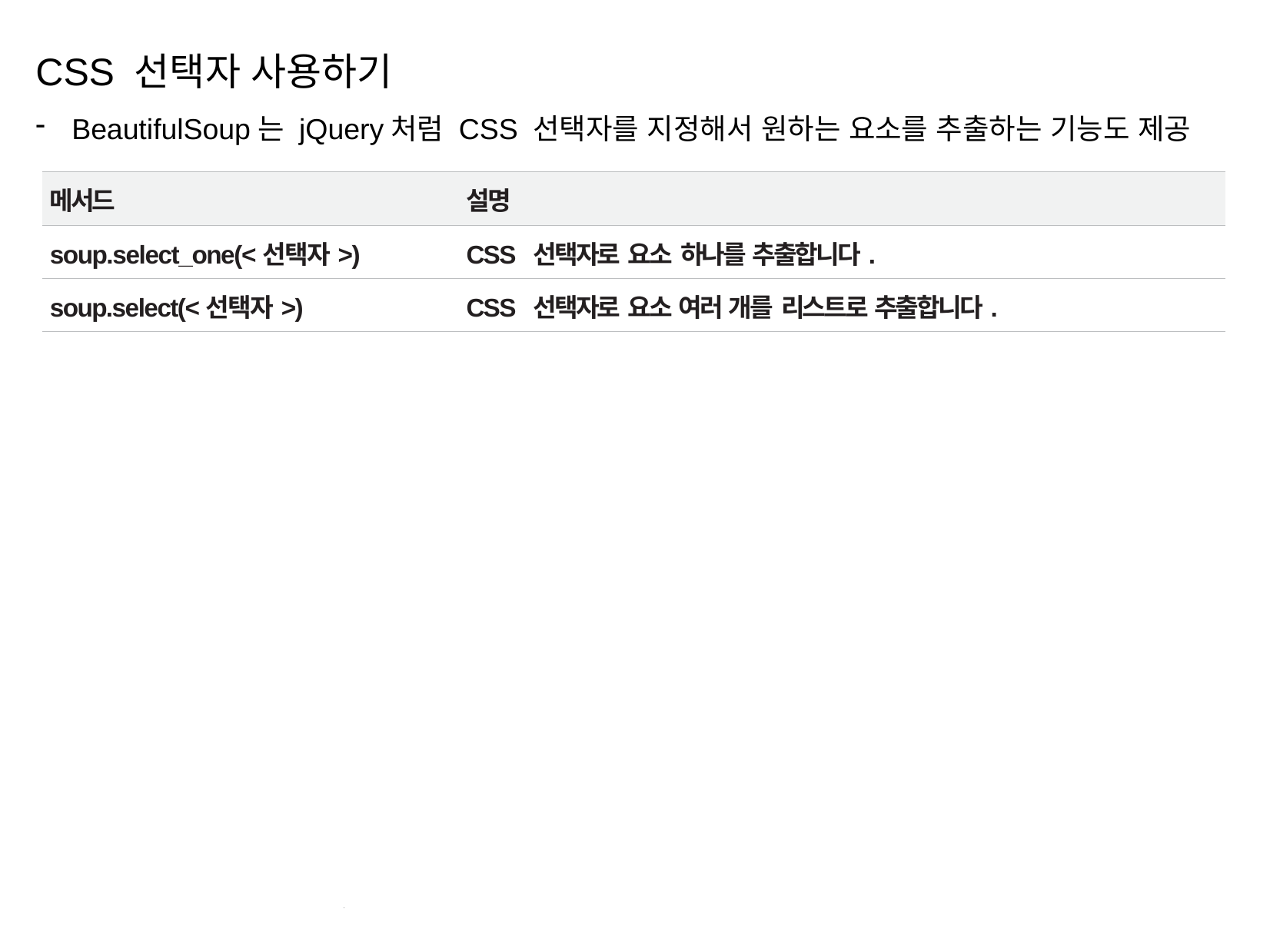

CSS 선택자 사용하기
BeautifulSoup는 jQuery처럼 CSS 선택자를 지정해서 원하는 요소를 추출하는 기능도 제공

| 메서드 | 설명 |
| --- | --- |
| soup.select\_one(<선택자>) | CSS 선택자로 요소 하나를 추출합니다. |
| soup.select(<선택자>) | CSS 선택자로 요소 여러 개를 리스트로 추출합니다. |